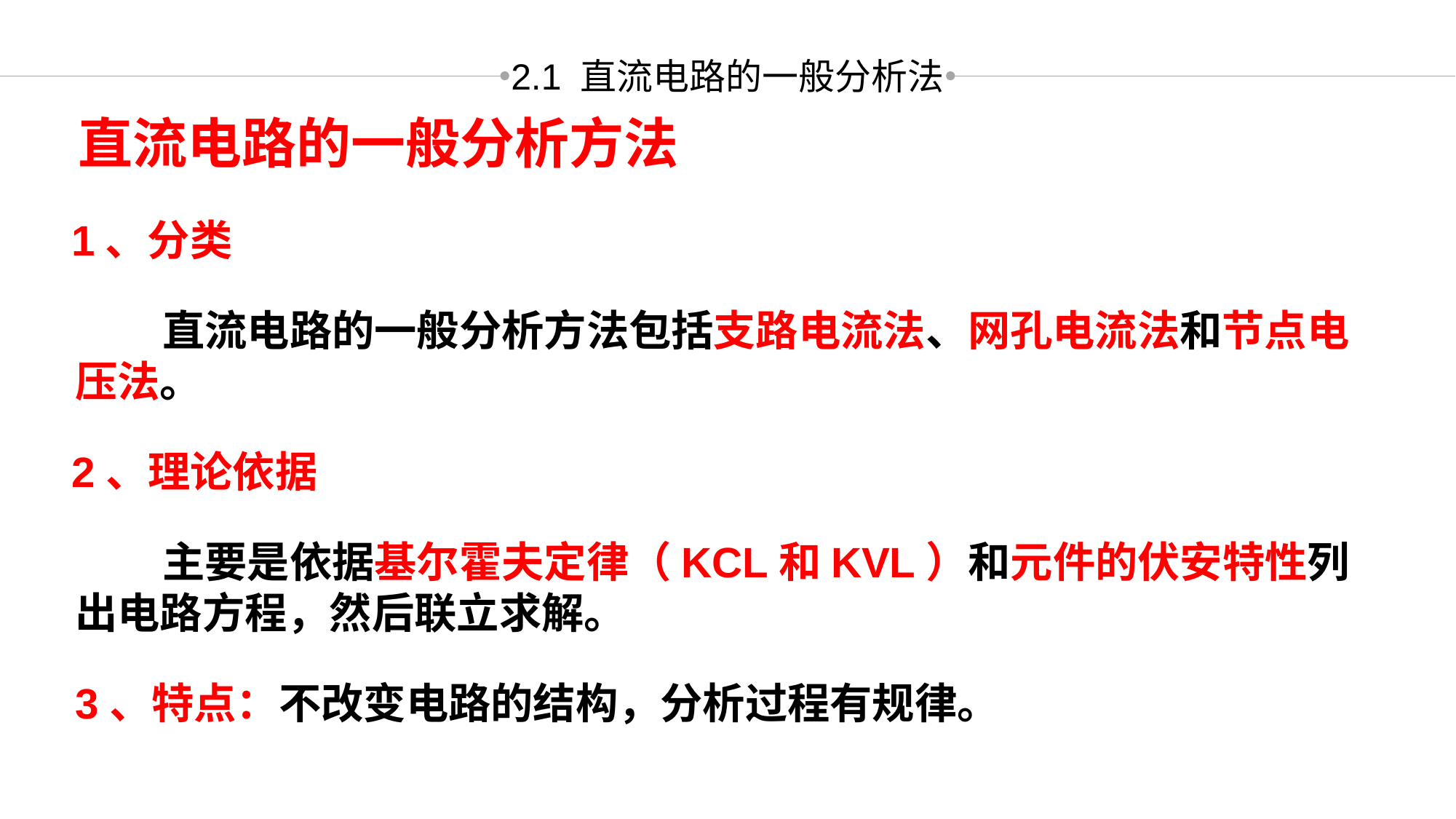

2.1 直流电路的一般分析法
直流电路的一般分析方法
1、分类
        直流电路的一般分析方法包括支路电流法、网孔电流法和节点电压法。
2、理论依据
        主要是依据基尔霍夫定律（KCL和KVL）和元件的伏安特性列出电路方程，然后联立求解。
3、特点：不改变电路的结构，分析过程有规律。